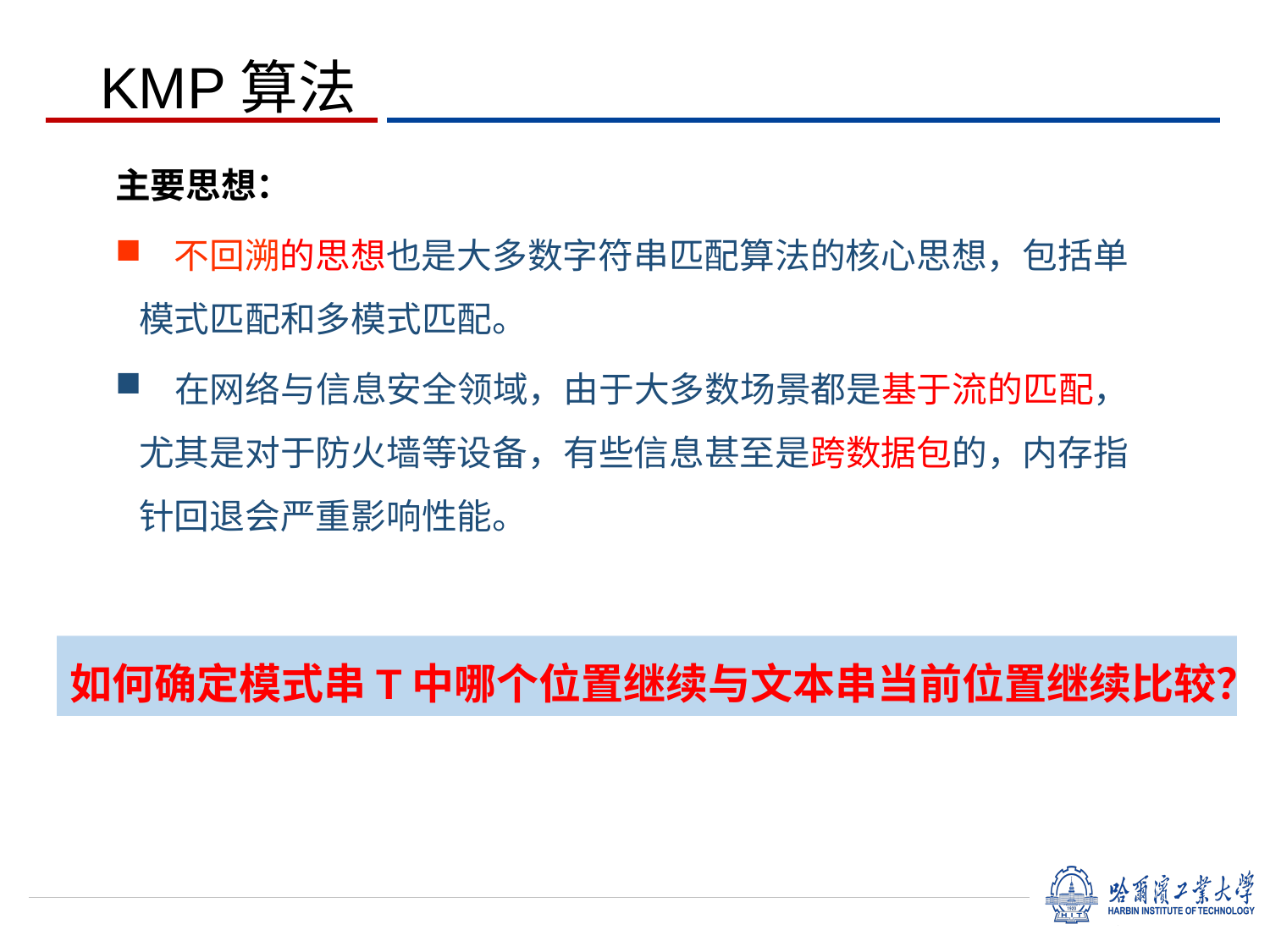

# KMP算法
主要思想：
   不回溯的思想也是大多数字符串匹配算法的核心思想，包括单模式匹配和多模式匹配。
   在网络与信息安全领域，由于大多数场景都是基于流的匹配，尤其是对于防火墙等设备，有些信息甚至是跨数据包的，内存指针回退会严重影响性能。
如何确定模式串T中哪个位置继续与文本串当前位置继续比较？

38